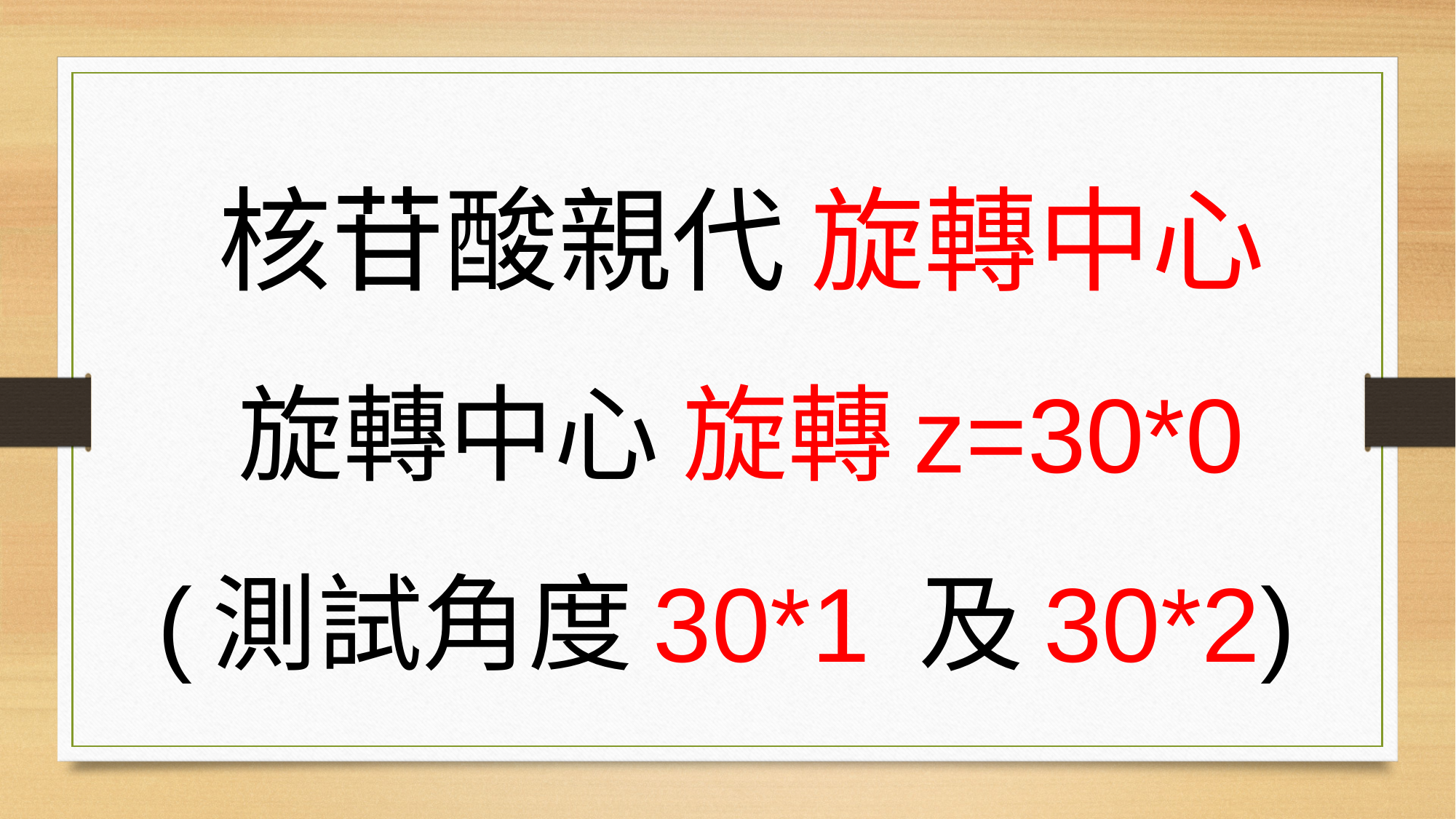

# 核苷酸親代 旋轉中心 旋轉中心 旋轉z=30*0 (測試角度30*1 及30*2)